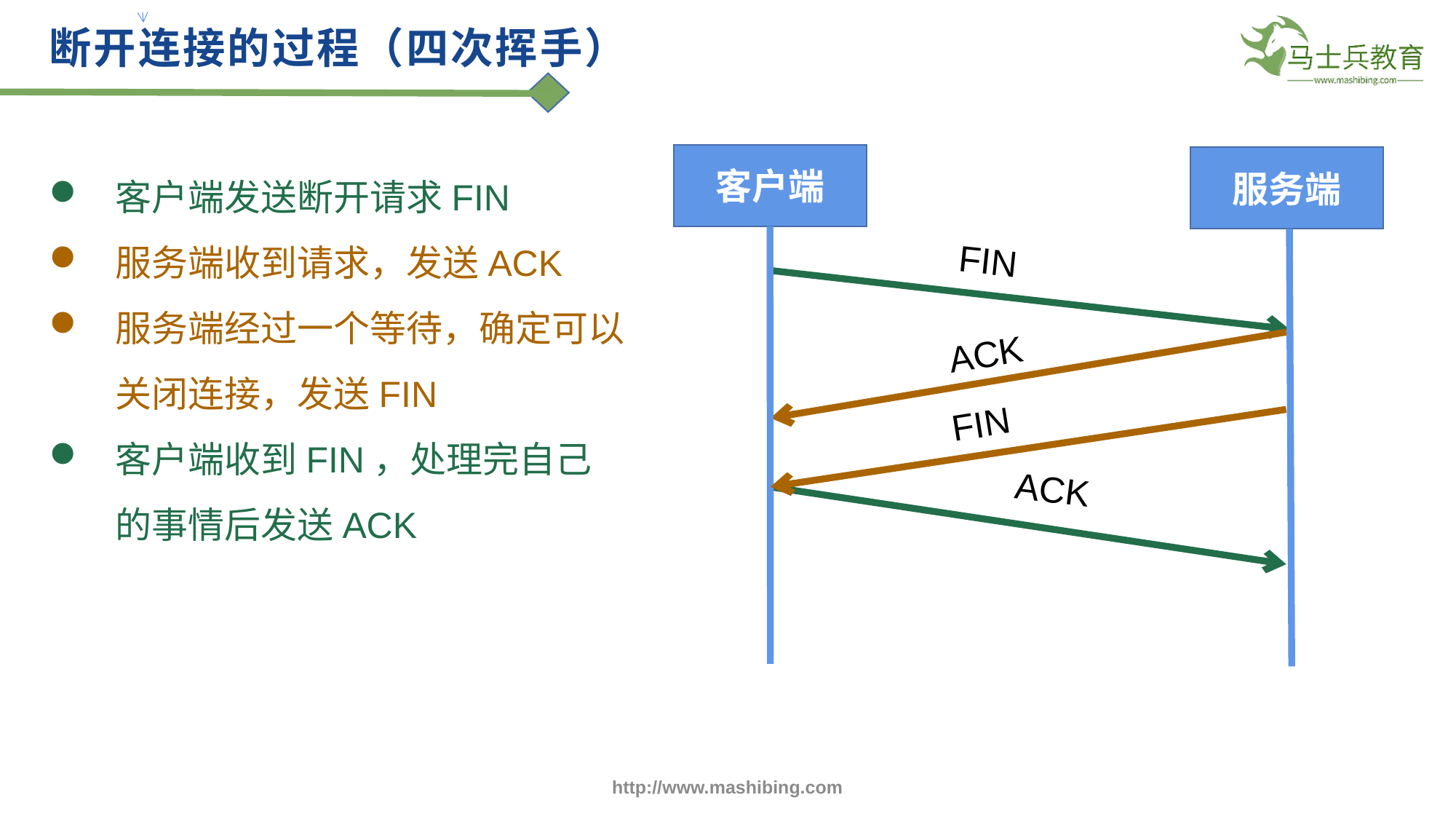

断开连接的过程（四次挥手）
客户端
客户端发送断开请求FIN
服务端收到请求，发送ACK
服务端经过一个等待，确定可以关闭连接，发送FIN
客户端收到FIN，处理完自己的事情后发送ACK
服务端
FIN
ACK
FIN
ACK